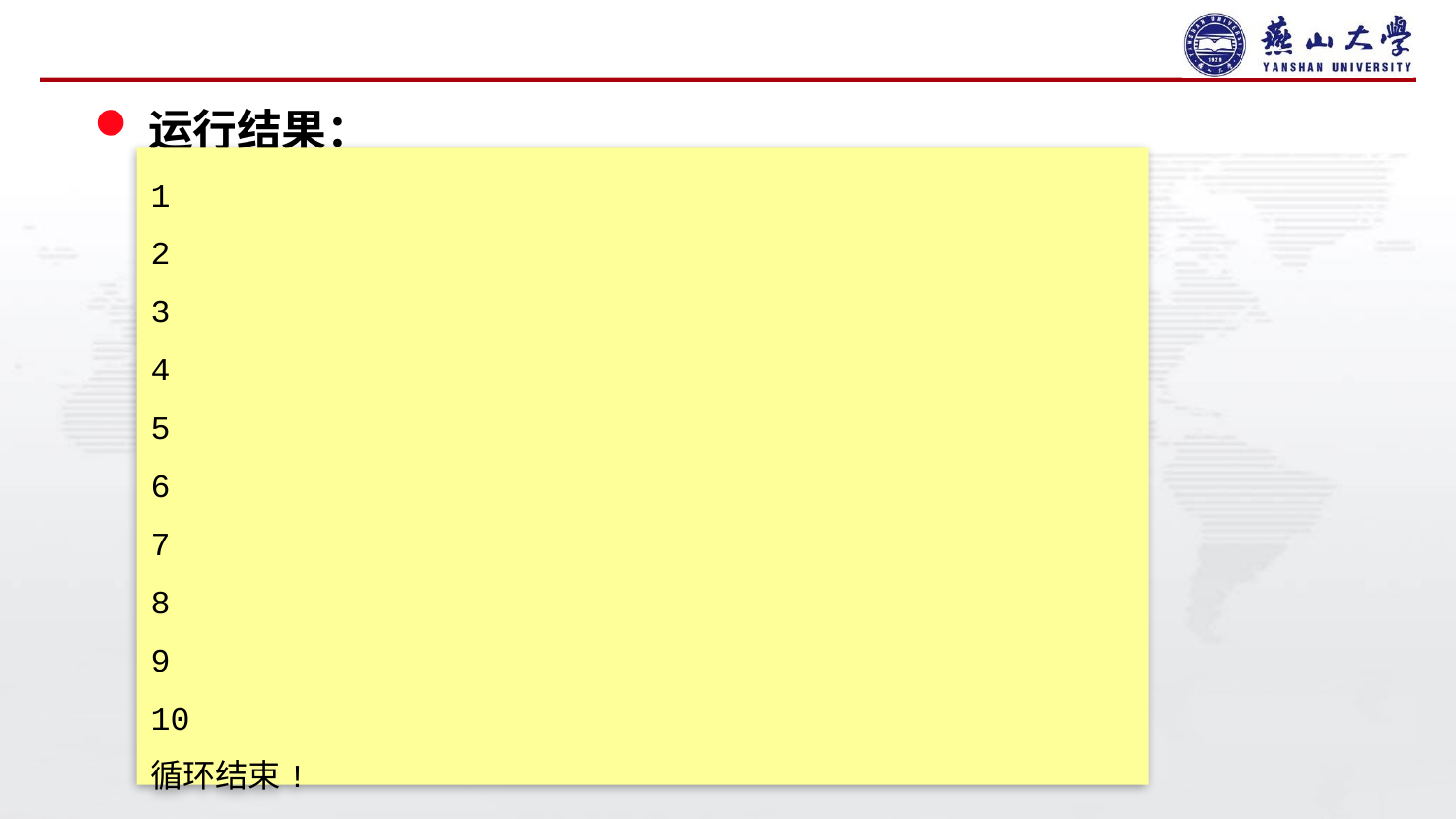

#
运行结果：

1
2
3
4
5
6
7
8
9
10
循环结束!